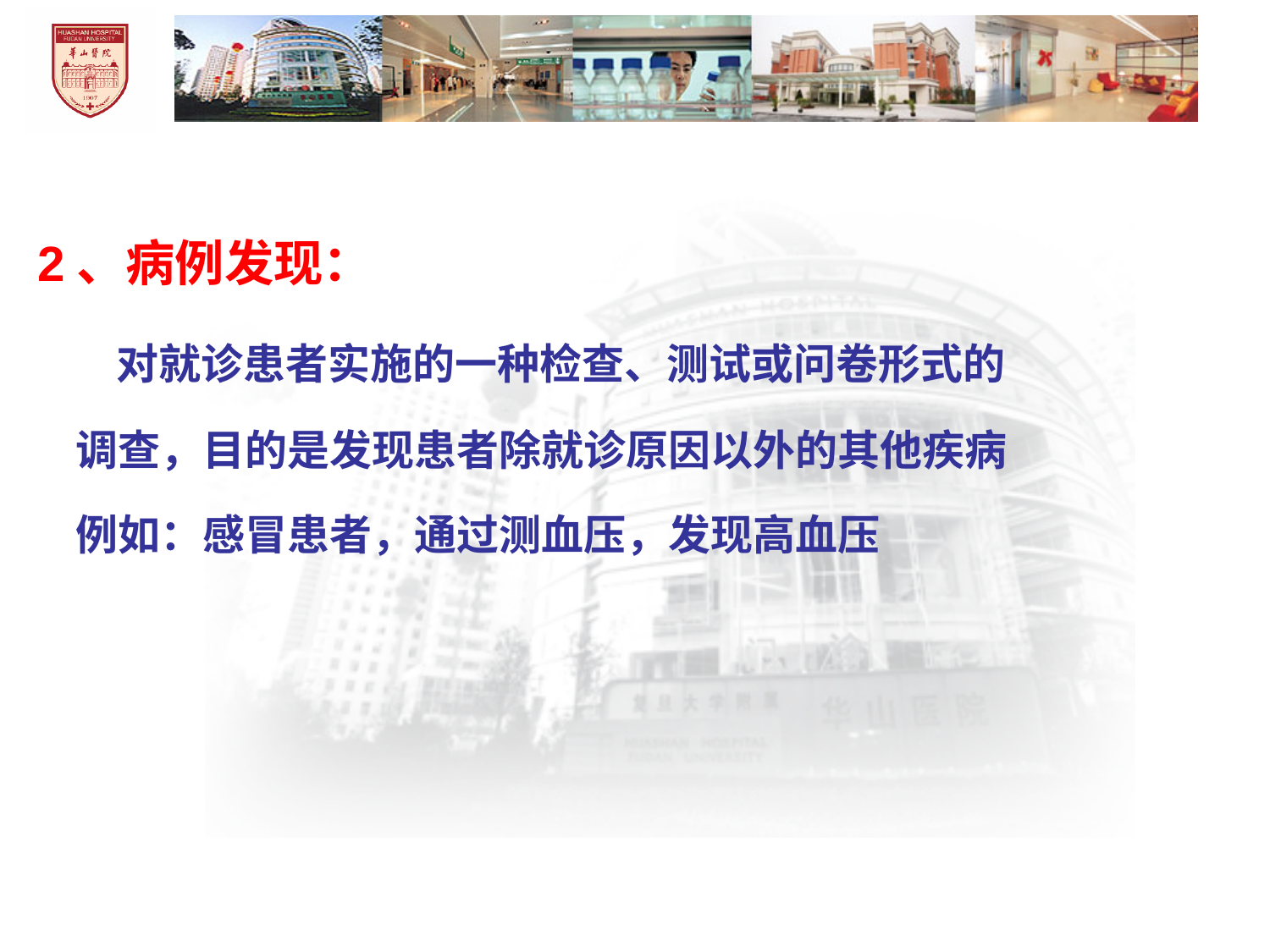

2、病例发现：
      对就诊患者实施的一种检查、测试或问卷形式的
   调查，目的是发现患者除就诊原因以外的其他疾病
   例如：感冒患者，通过测血压，发现高血压